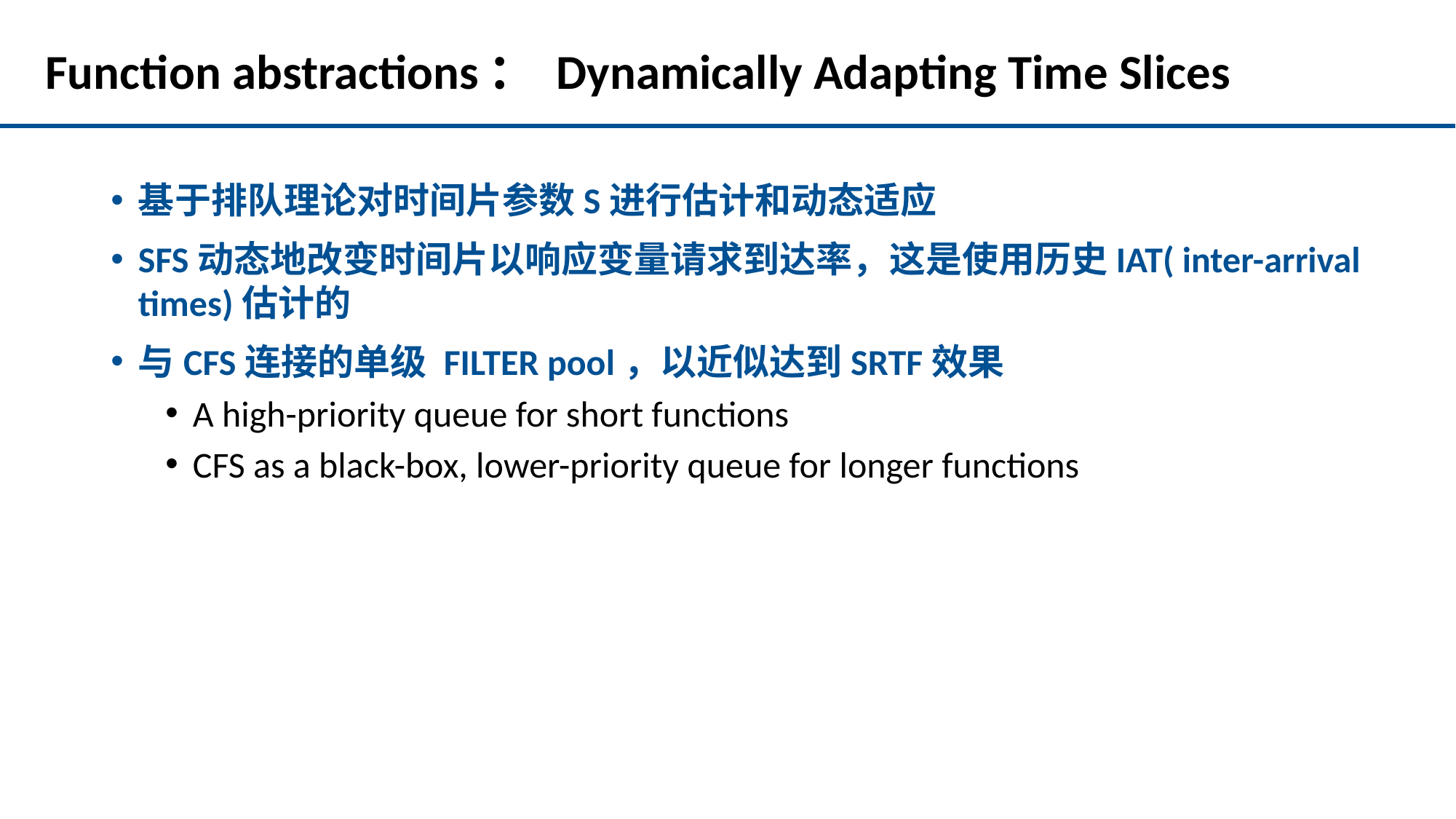

# Function abstractions： Dynamically Adapting Time Slices
基于排队理论对时间片参数S进行估计和动态适应
SFS动态地改变时间片以响应变量请求到达率，这是使用历史IAT( inter-arrival times)估计的
与CFS连接的单级 FILTER pool，以近似达到SRTF效果
A high-priority queue for short functions
CFS as a black-box, lower-priority queue for longer functions